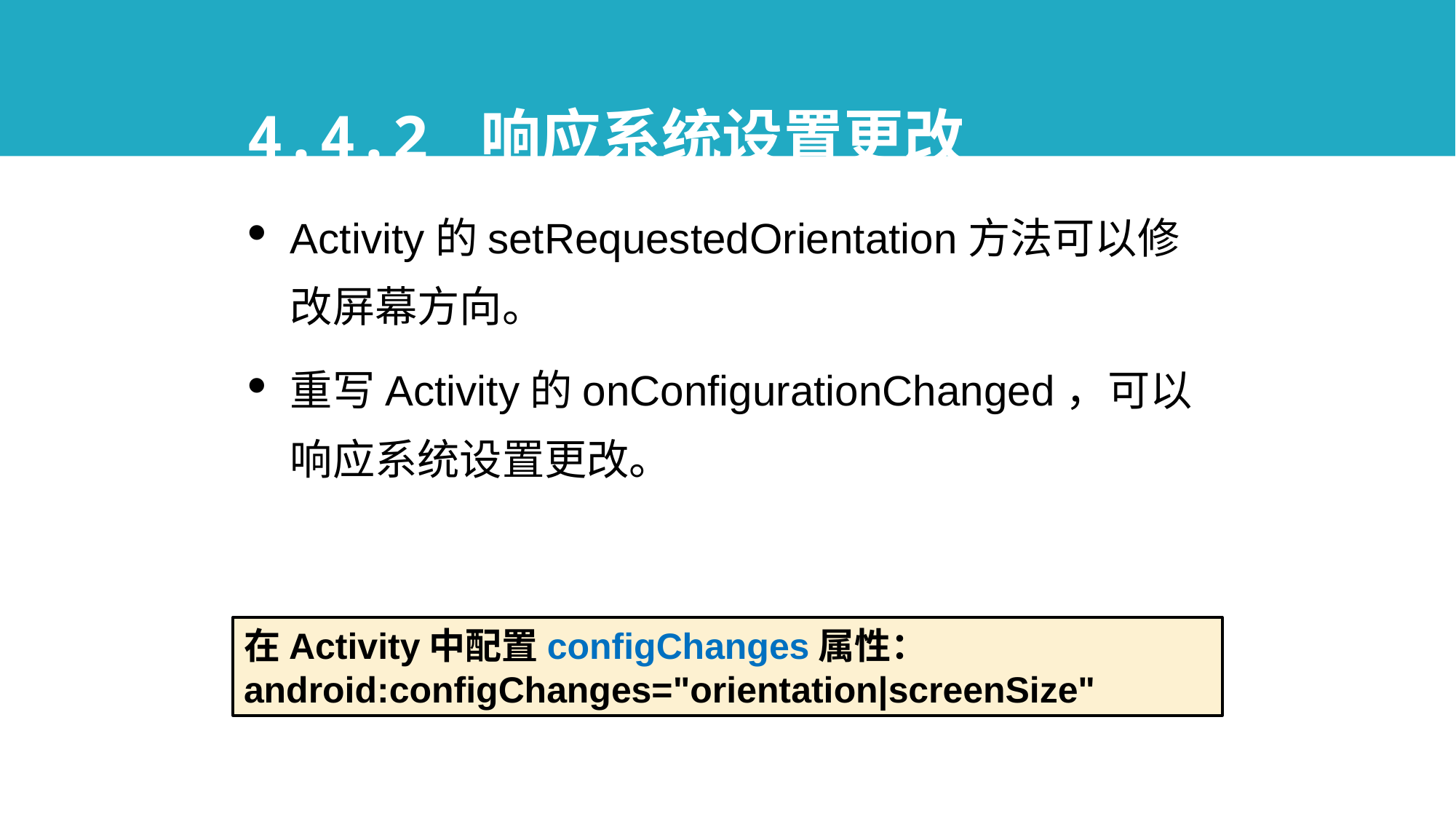

# 4.4.2 响应系统设置更改
Activity的setRequestedOrientation方法可以修改屏幕方向。
重写Activity的onConfigurationChanged，可以响应系统设置更改。

在Activity中配置configChanges属性：
android:configChanges="orientation|screenSize"